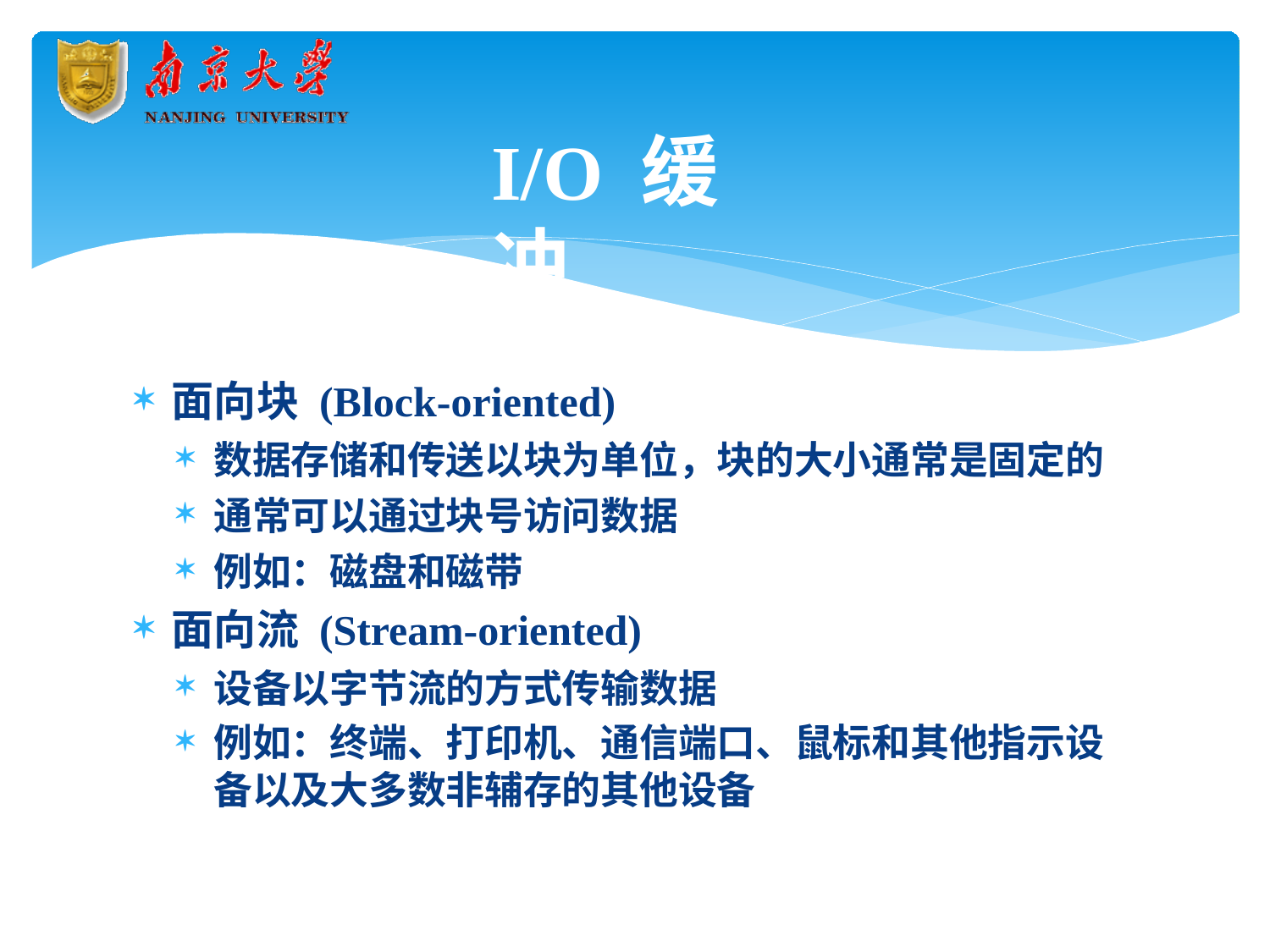

# I/O 缓冲
面向块(Block-oriented)
数据存储和传送以块为单位，块的大小通常是固定的
通常可以通过块号访问数据
例如：磁盘和磁带
面向流(Stream-oriented)
设备以字节流的方式传输数据
例如：终端、打印机、通信端口、鼠标和其他指示设 备以及大多数非辅存的其他设备